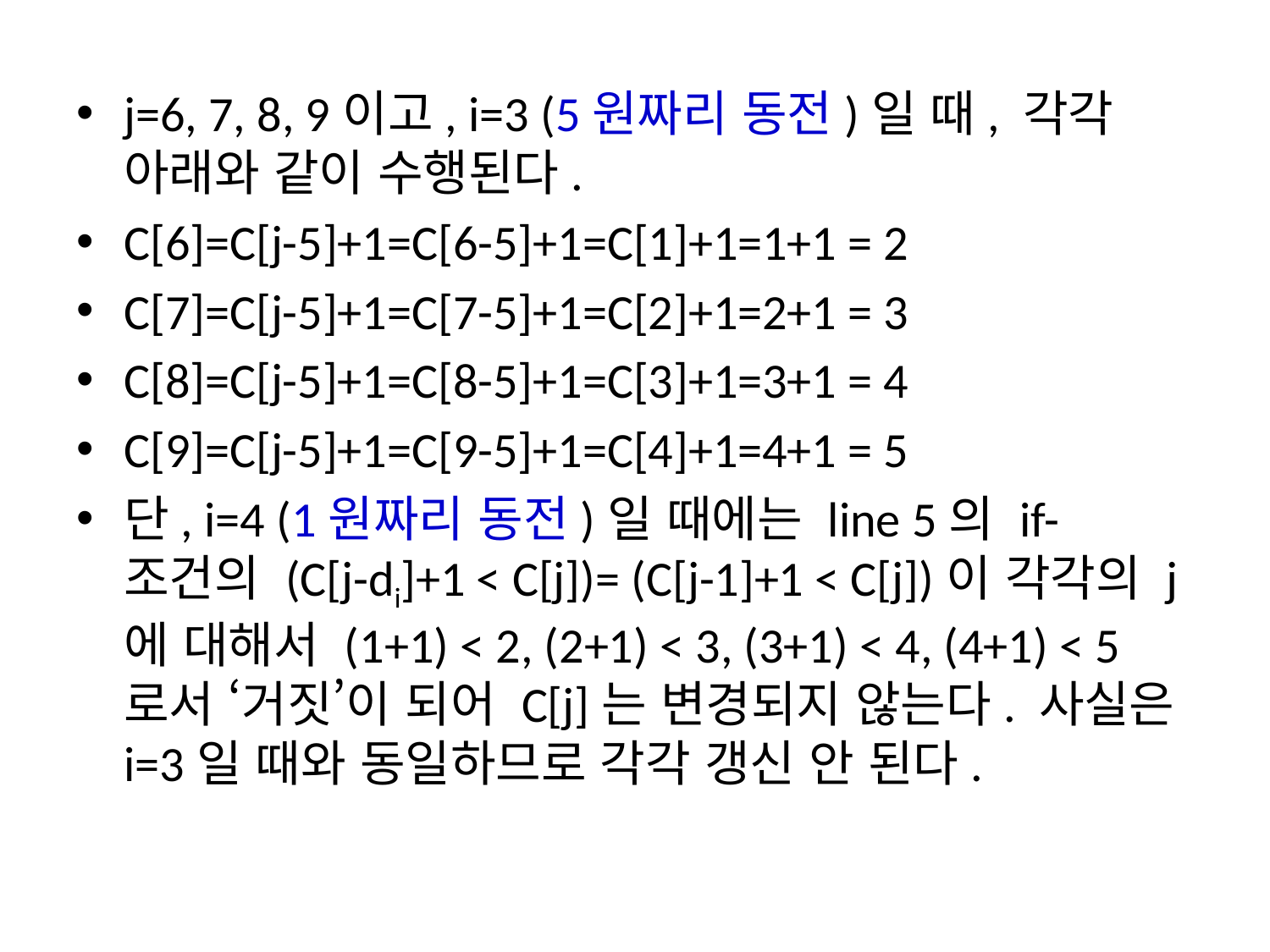

j=6, 7, 8, 9이고, i=3 (5원짜리 동전)일 때, 각각 아래와 같이 수행된다.
C[6]=C[j-5]+1=C[6-5]+1=C[1]+1=1+1 = 2
C[7]=C[j-5]+1=C[7-5]+1=C[2]+1=2+1 = 3
C[8]=C[j-5]+1=C[8-5]+1=C[3]+1=3+1 = 4
C[9]=C[j-5]+1=C[9-5]+1=C[4]+1=4+1 = 5
단, i=4 (1원짜리 동전)일 때에는 line 5의 if-조건의 (C[j-di]+1 < C[j])= (C[j-1]+1 < C[j])이 각각의 j에 대해서 (1+1) < 2, (2+1) < 3, (3+1) < 4, (4+1) < 5로서 ‘거짓’이 되어 C[j]는 변경되지 않는다. 사실은 i=3일 때와 동일하므로 각각 갱신 안 된다.